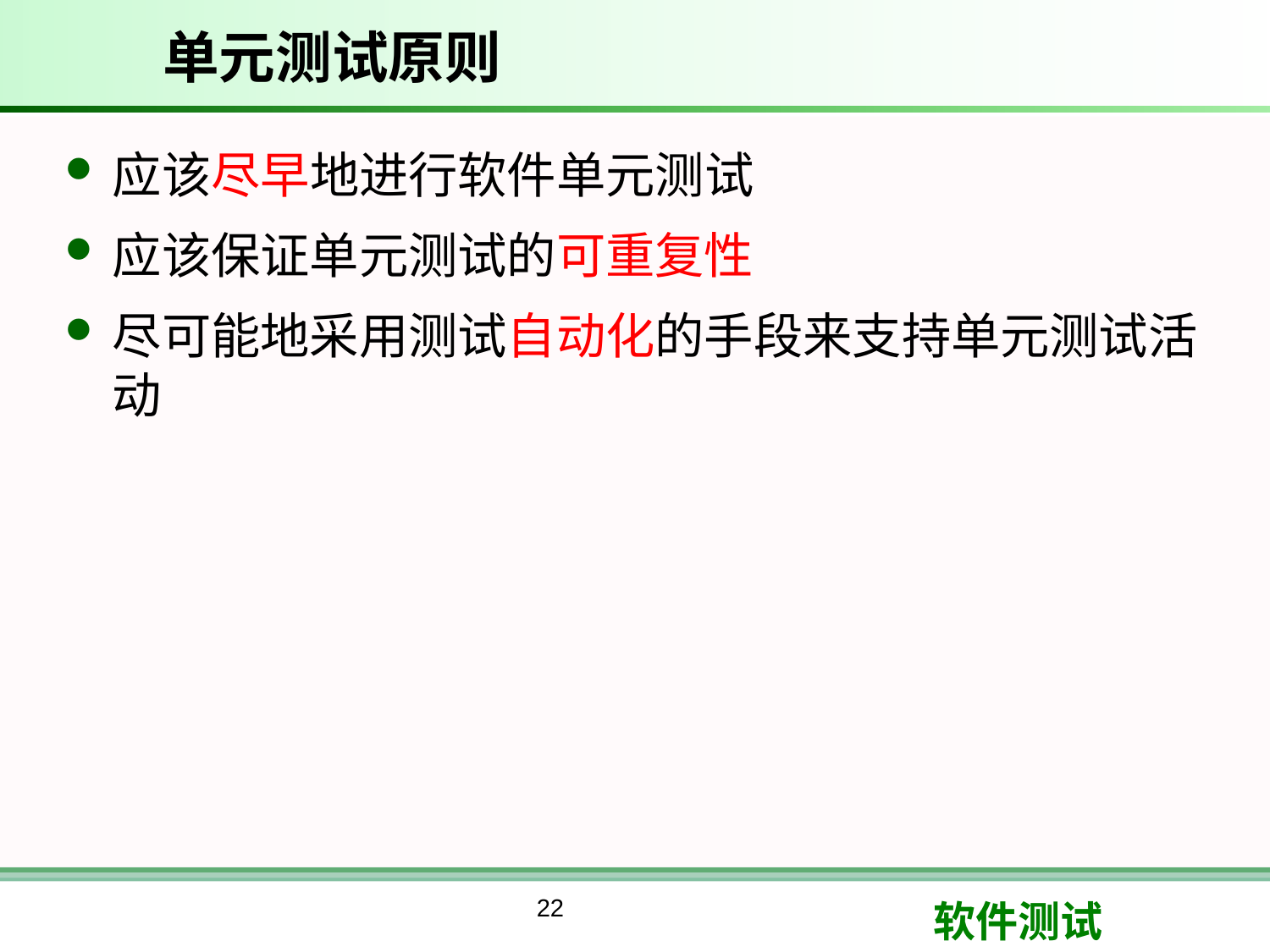

# 单元测试原则
应该尽早地进行软件单元测试
应该保证单元测试的可重复性
尽可能地采用测试自动化的手段来支持单元测试活动
22